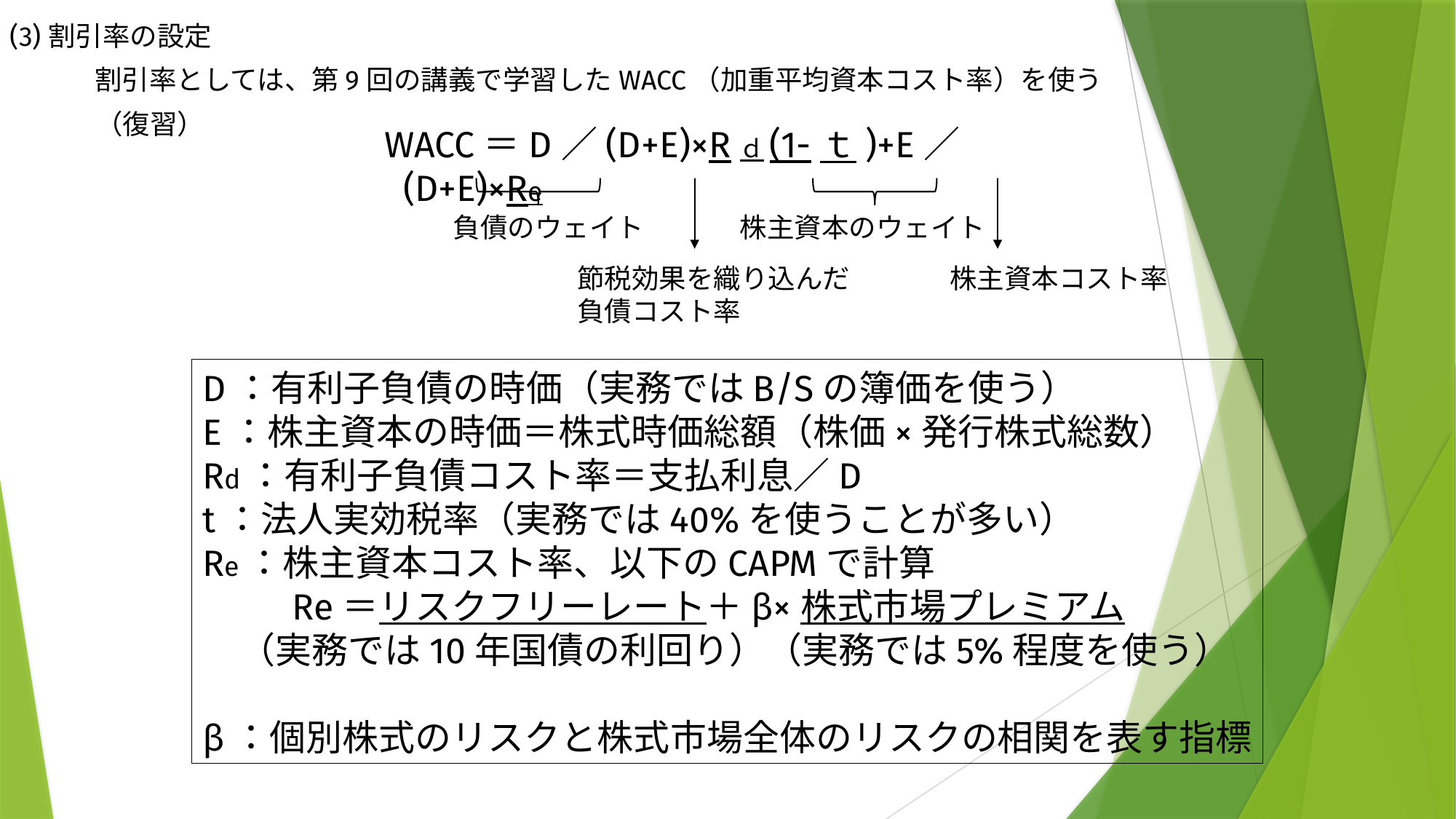

(3)割引率の設定
割引率としては、第9回の講義で学習したWACC（加重平均資本コスト率）を使う
（復習）
WACC＝D／(D+E)×Rｄ(1-ｔ)+E／(D+E)×Re

負債のウェイト
株主資本のウェイト
株主資本コスト率
節税効果を織り込んだ
負債コスト率
D：有利子負債の時価（実務ではB/Sの簿価を使う）
E：株主資本の時価＝株式時価総額（株価×発行株式総数）
Rd：有利子負債コスト率＝支払利息／D
t：法人実効税率（実務では40%を使うことが多い）
Re：株主資本コスト率、以下のCAPMで計算
　　 Re＝リスクフリーレート＋β×株式市場プレミアム
　（実務では10年国債の利回り）（実務では5%程度を使う）

β：個別株式のリスクと株式市場全体のリスクの相関を表す指標